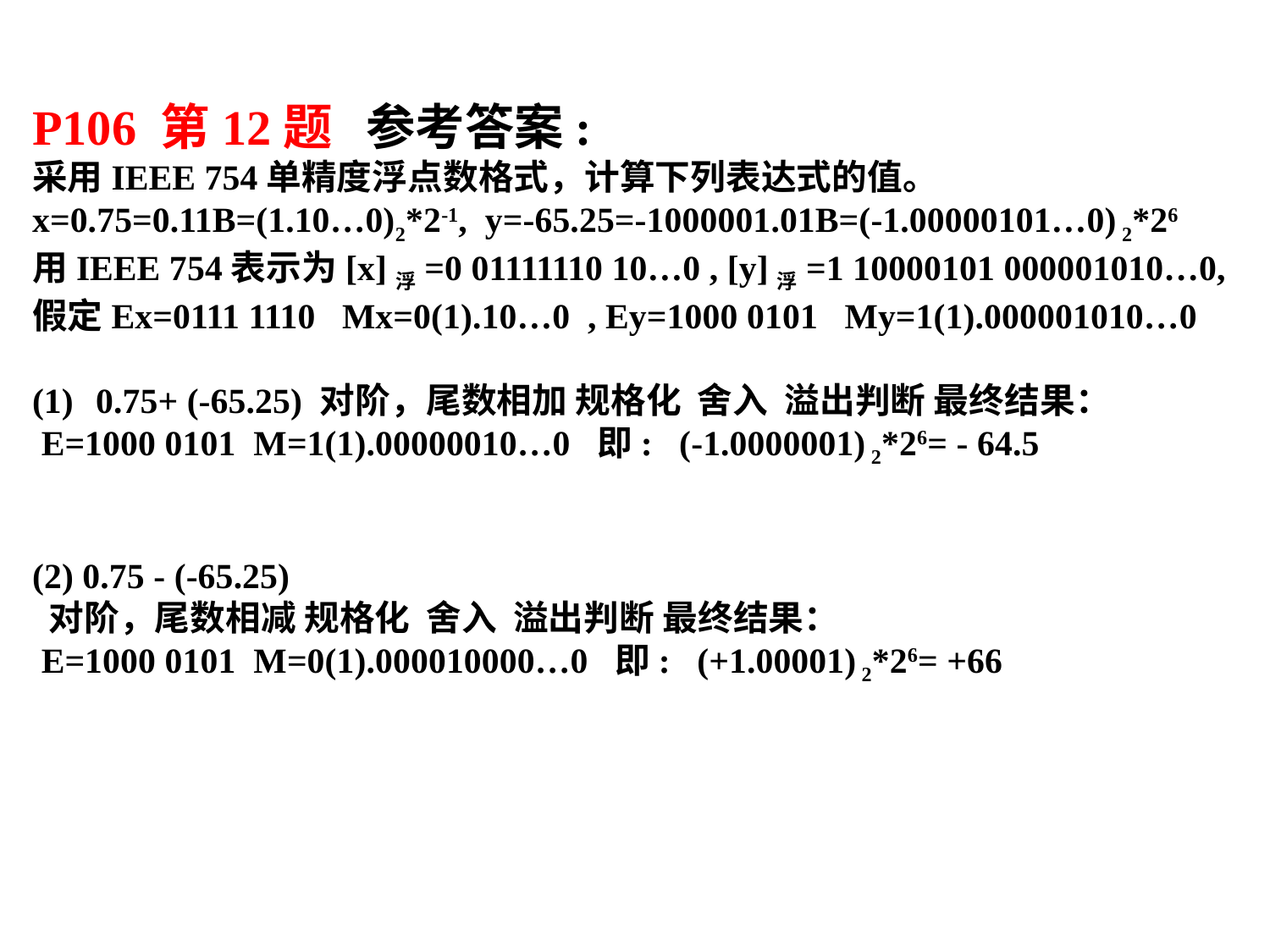

P106 第12题   参考答案:
采用IEEE 754单精度浮点数格式，计算下列表达式的值。
x=0.75=0.11B=(1.10…0)2*2-1,  y=-65.25=-1000001.01B=(-1.00000101…0) 2*26
用IEEE 754表示为[x]浮=0 01111110 10…0 , [y]浮=1 10000101 000001010…0,
假定Ex=0111 1110   Mx=0(1).10…0  , Ey=1000 0101   My=1(1).000001010…0

0.75+ (-65.25) 对阶，尾数相加 规格化  舍入  溢出判断 最终结果：
 E=1000 0101  M=1(1).00000010…0  即:   (-1.0000001) 2*26= - 64.5

(2) 0.75 - (-65.25)
 对阶，尾数相减 规格化  舍入  溢出判断 最终结果：
 E=1000 0101  M=0(1).000010000…0  即:   (+1.00001) 2*26= +66